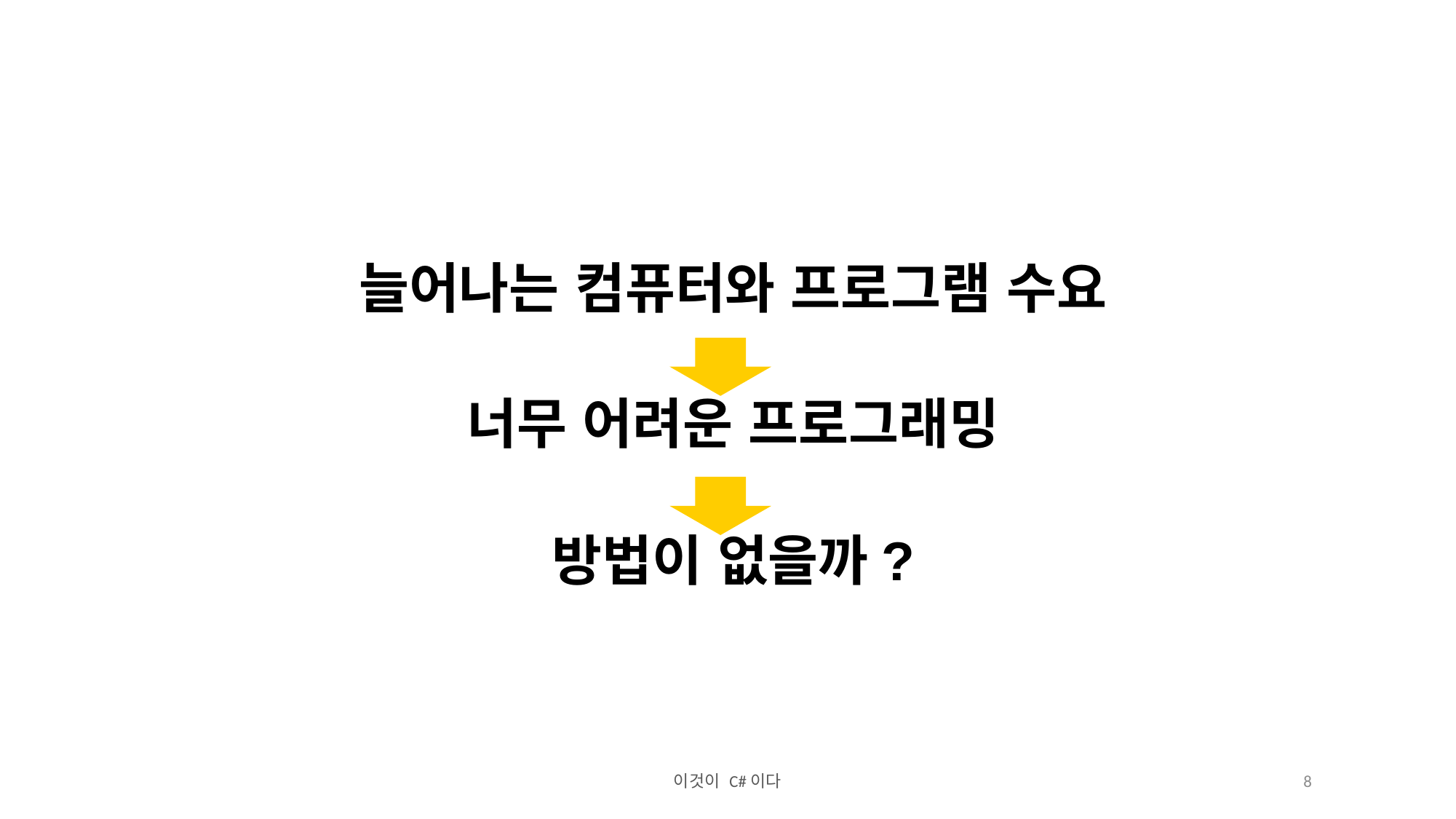

늘어나는 컴퓨터와 프로그램 수요

너무 어려운 프로그래밍

방법이 없을까?

이것이 C#이다
8